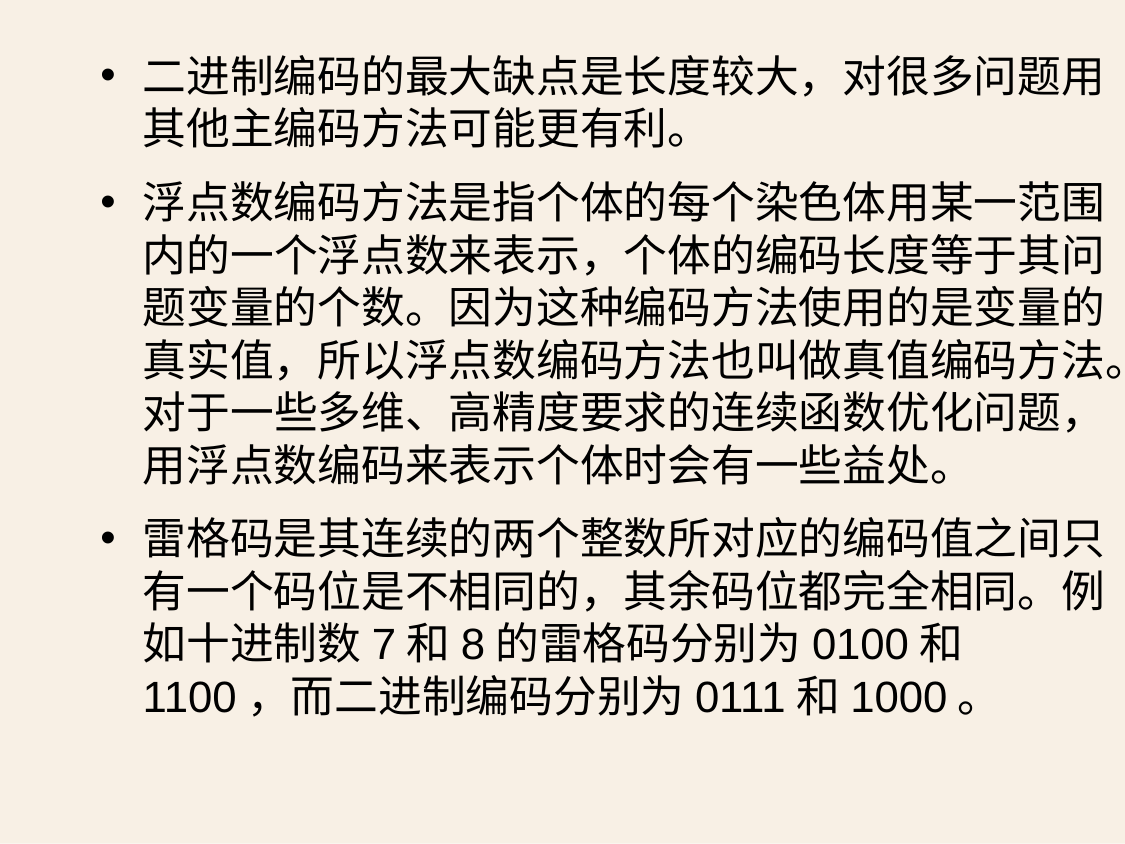

二进制编码的最大缺点是长度较大，对很多问题用其他主编码方法可能更有利。
浮点数编码方法是指个体的每个染色体用某一范围内的一个浮点数来表示，个体的编码长度等于其问题变量的个数。因为这种编码方法使用的是变量的真实值，所以浮点数编码方法也叫做真值编码方法。对于一些多维、高精度要求的连续函数优化问题，用浮点数编码来表示个体时会有一些益处。
雷格码是其连续的两个整数所对应的编码值之间只有一个码位是不相同的，其余码位都完全相同。例如十进制数7和8的雷格码分别为0100和1100，而二进制编码分别为0111和1000。